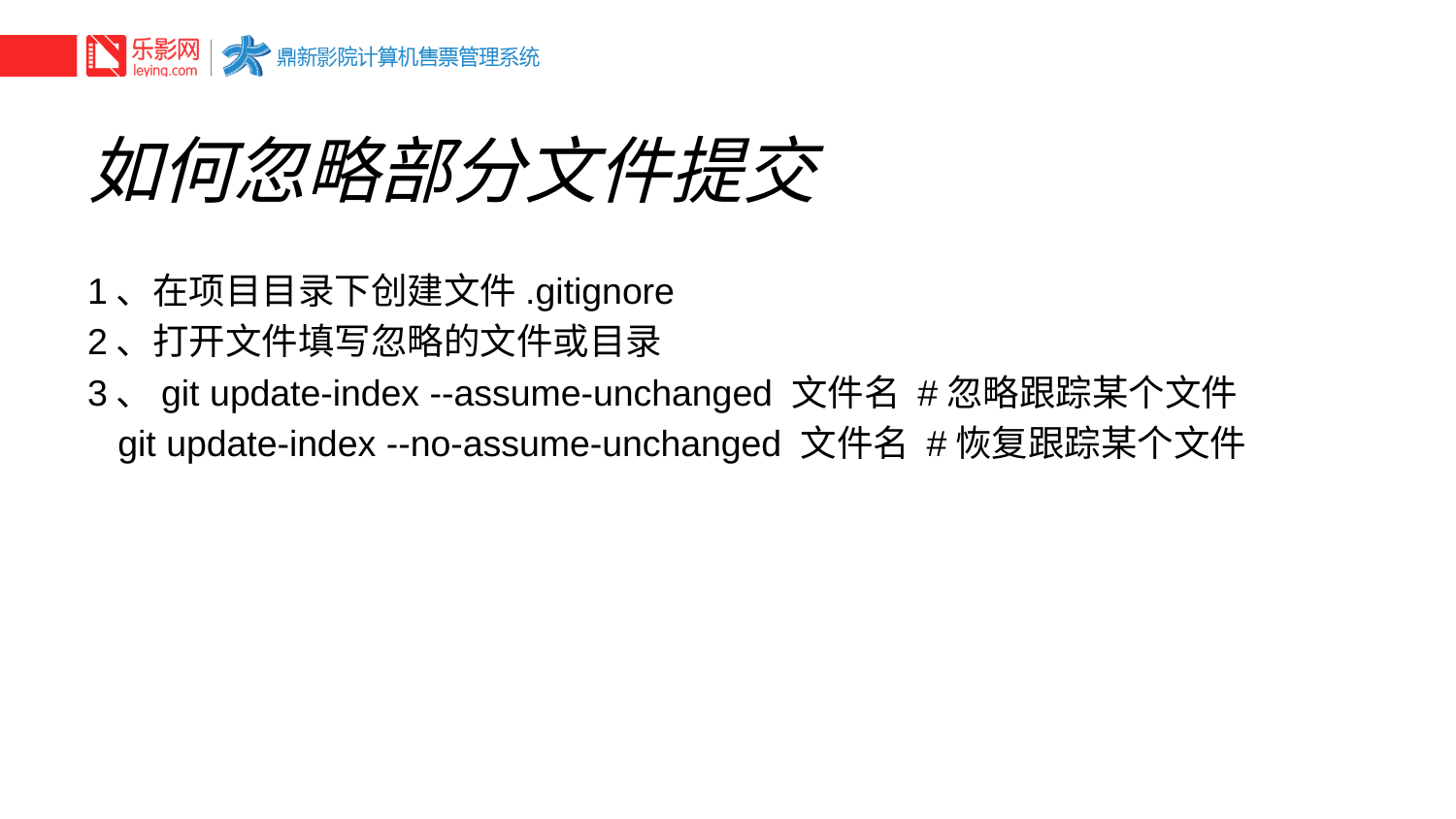

# 如何忽略部分文件提交
1、在项目目录下创建文件.gitignore
2、打开文件填写忽略的文件或目录
3、git update-index --assume-unchanged 文件名 #忽略跟踪某个文件
   git update-index --no-assume-unchanged 文件名 #恢复跟踪某个文件